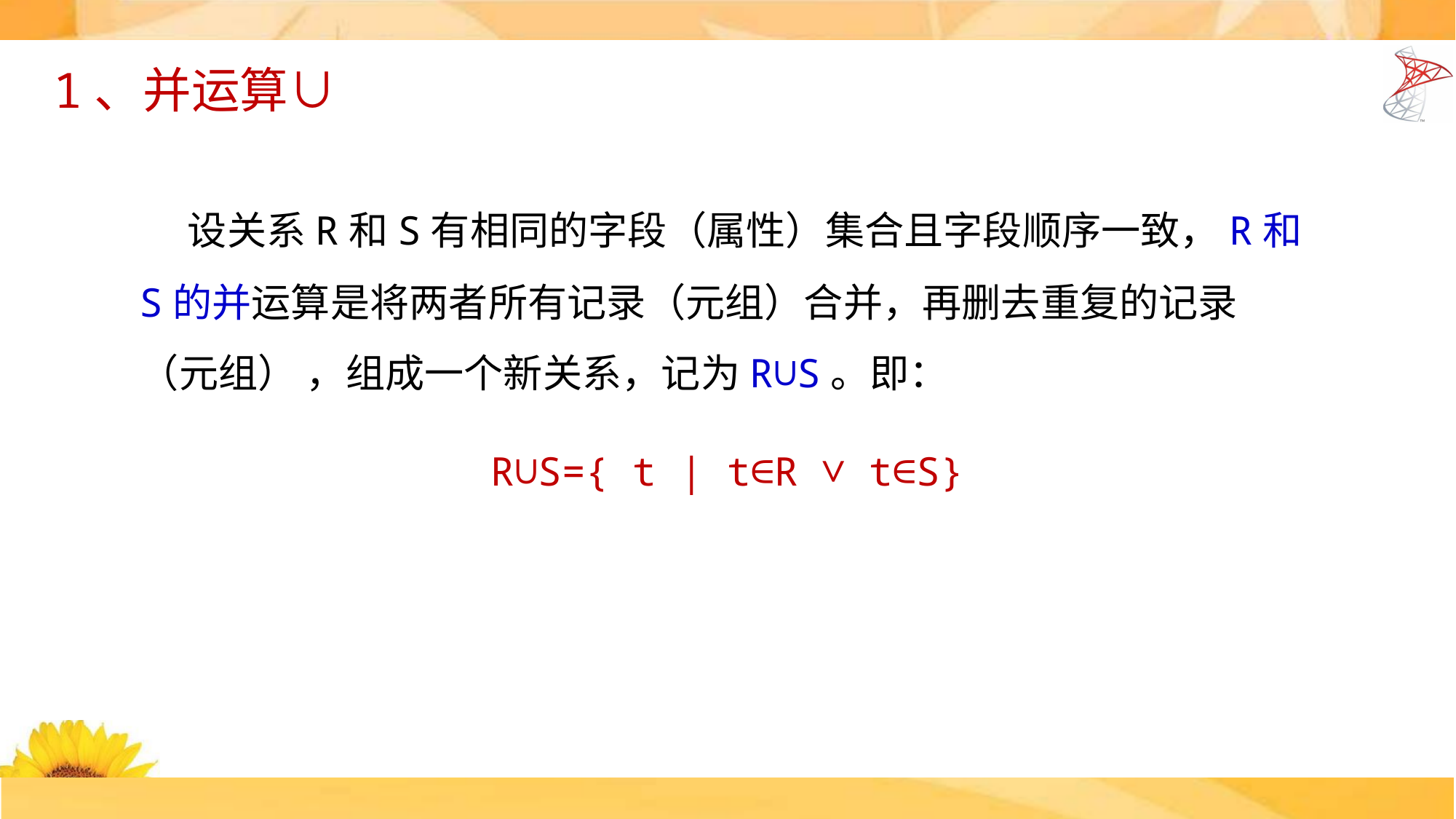

1、并运算∪
    设关系R和S有相同的字段（属性）集合且字段顺序一致，R和S的并运算是将两者所有记录（元组）合并，再删去重复的记录（元组） ，组成一个新关系，记为R∪S。即：
R∪S={ t | t∈R ∨ t∈S}